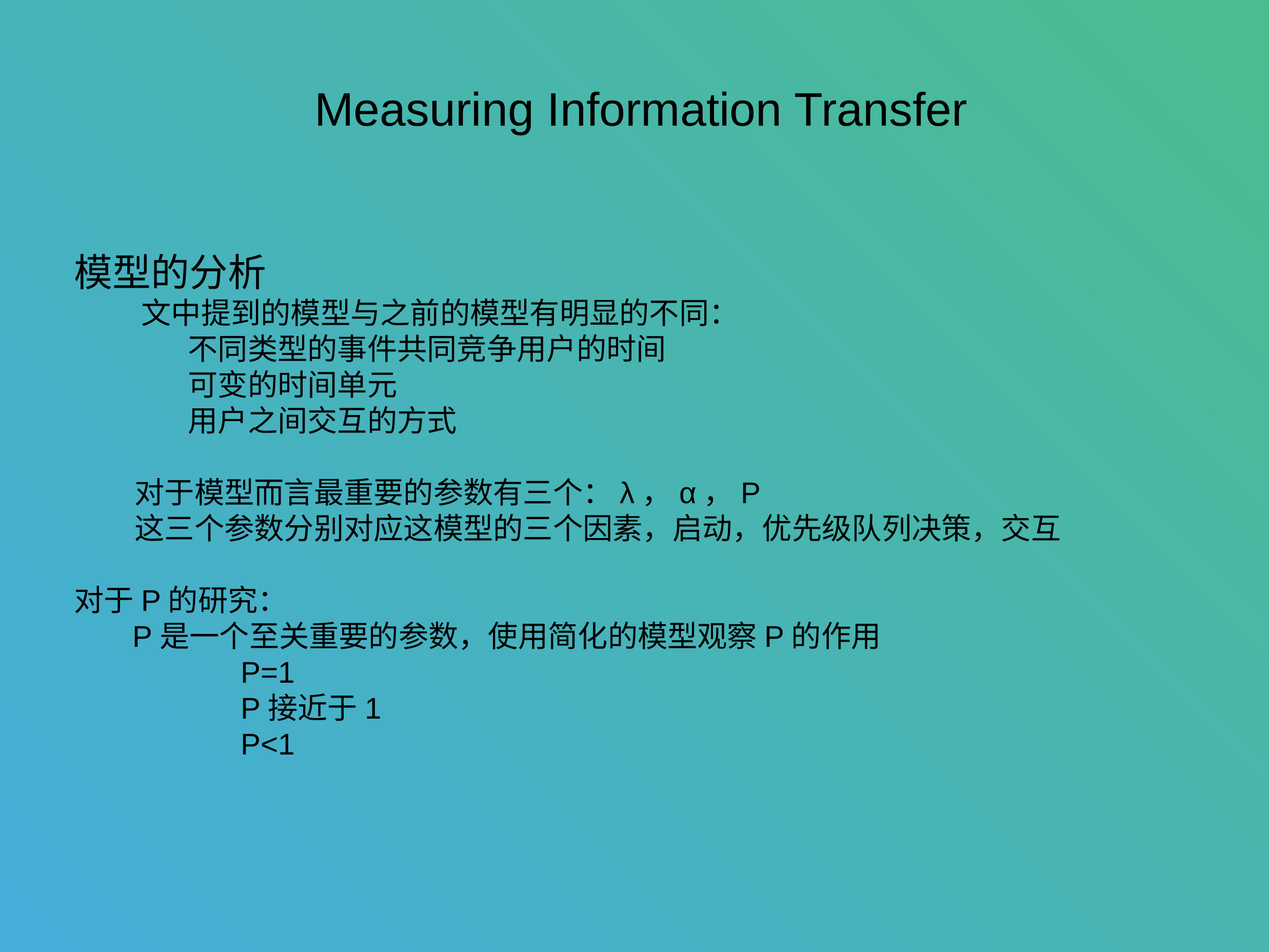

Measuring Information Transfer

模型的分析
         文中提到的模型与之前的模型有明显的不同：
                不同类型的事件共同竞争用户的时间
                可变的时间单元
                用户之间交互的方式

        对于模型而言最重要的参数有三个：λ，α，P
        这三个参数分别对应这模型的三个因素，启动，优先级队列决策，交互

对于P的研究：
       P是一个至关重要的参数，使用简化的模型观察P的作用
                    P=1
                    P接近于1
                    P<1